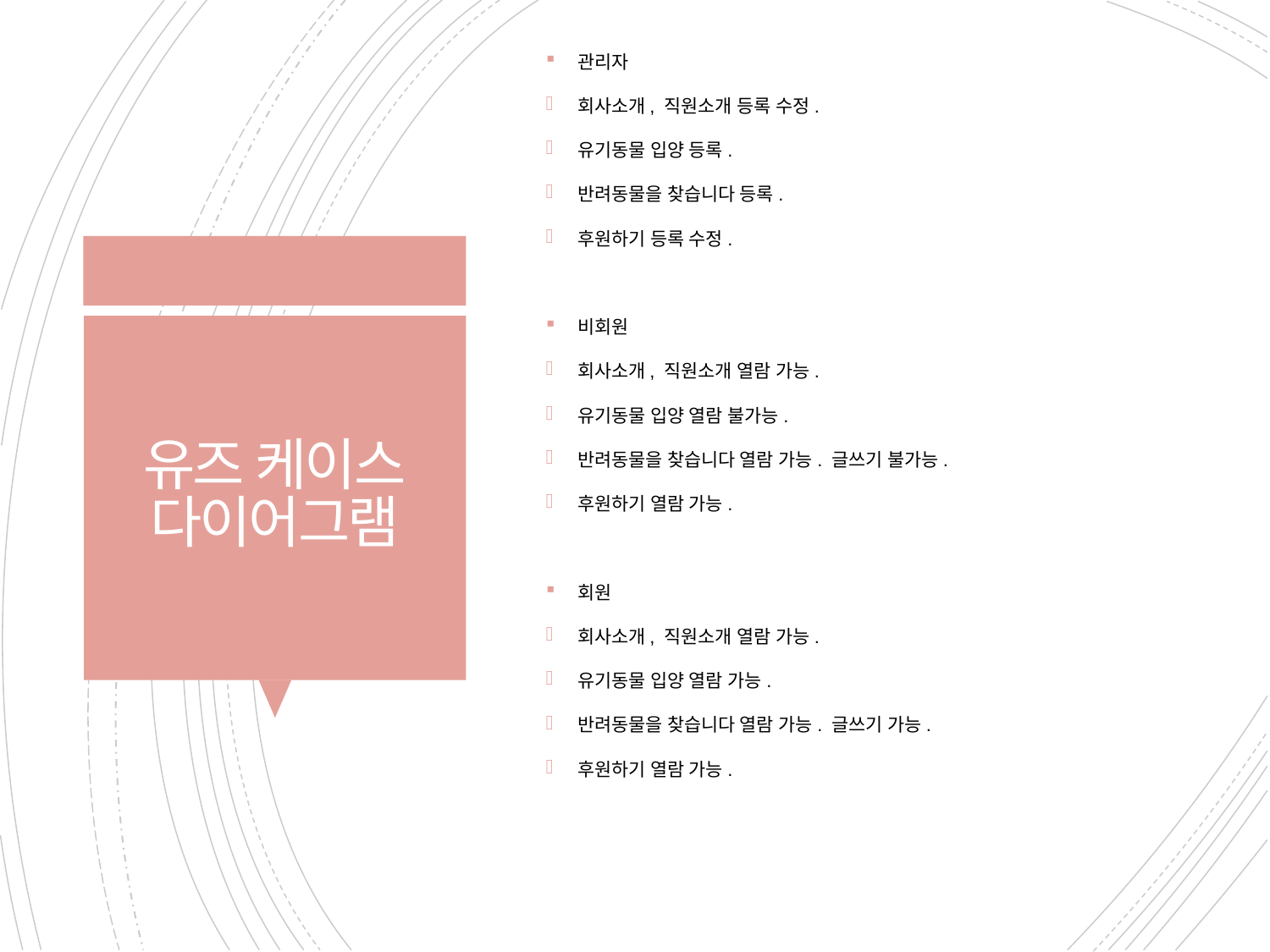

관리자
회사소개, 직원소개 등록 수정.
유기동물 입양 등록.
반려동물을 찾습니다 등록.
후원하기 등록 수정.

비회원
회사소개, 직원소개 열람 가능.
유기동물 입양 열람 불가능.
반려동물을 찾습니다 열람 가능. 글쓰기 불가능.
후원하기 열람 가능.

회원
회사소개, 직원소개 열람 가능.
유기동물 입양 열람 가능.
반려동물을 찾습니다 열람 가능. 글쓰기 가능.
후원하기 열람 가능.

# 유즈 케이스 다이어그램